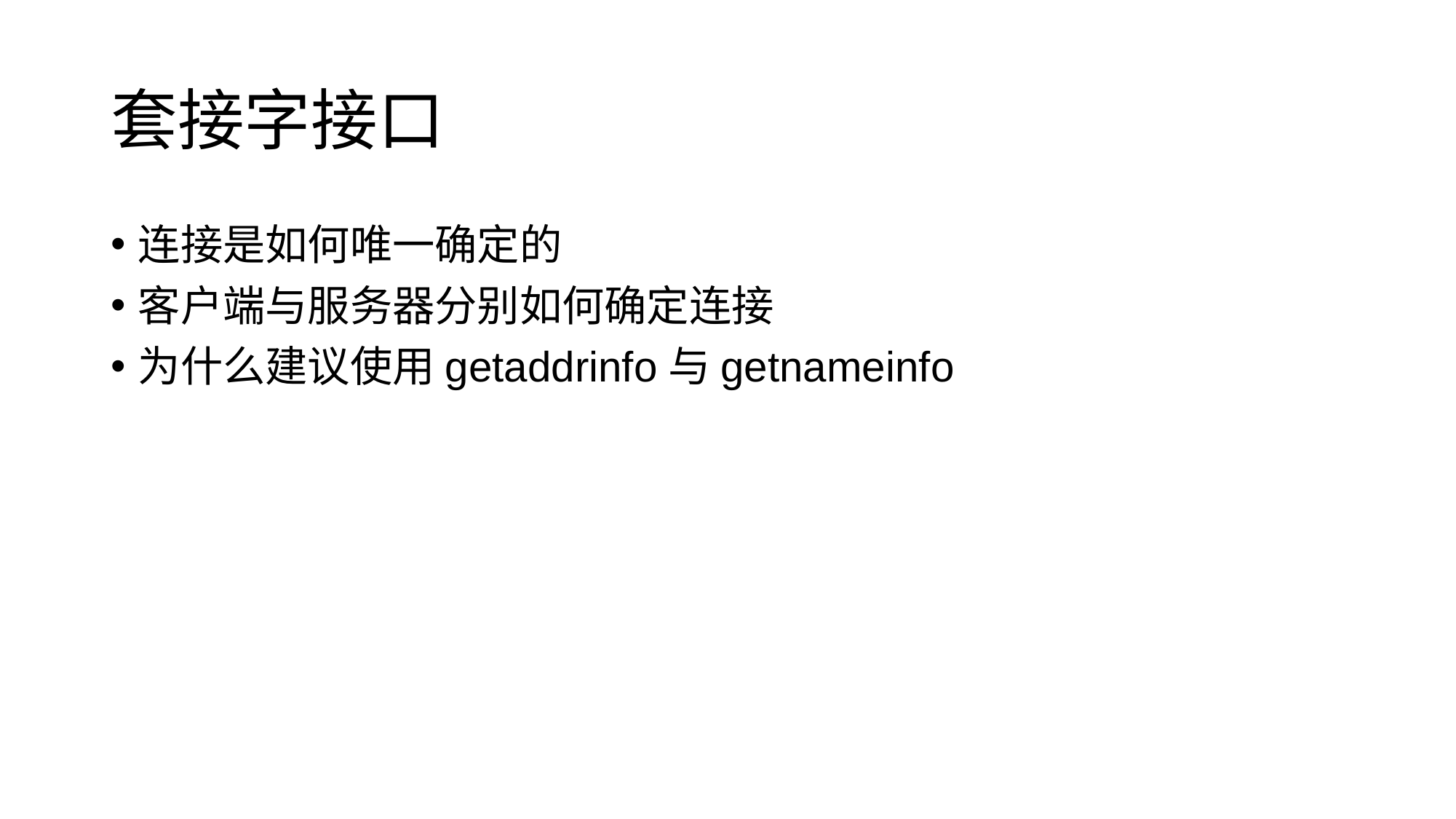

# 套接字接口
连接是如何唯一确定的
客户端与服务器分别如何确定连接
为什么建议使用getaddrinfo与getnameinfo